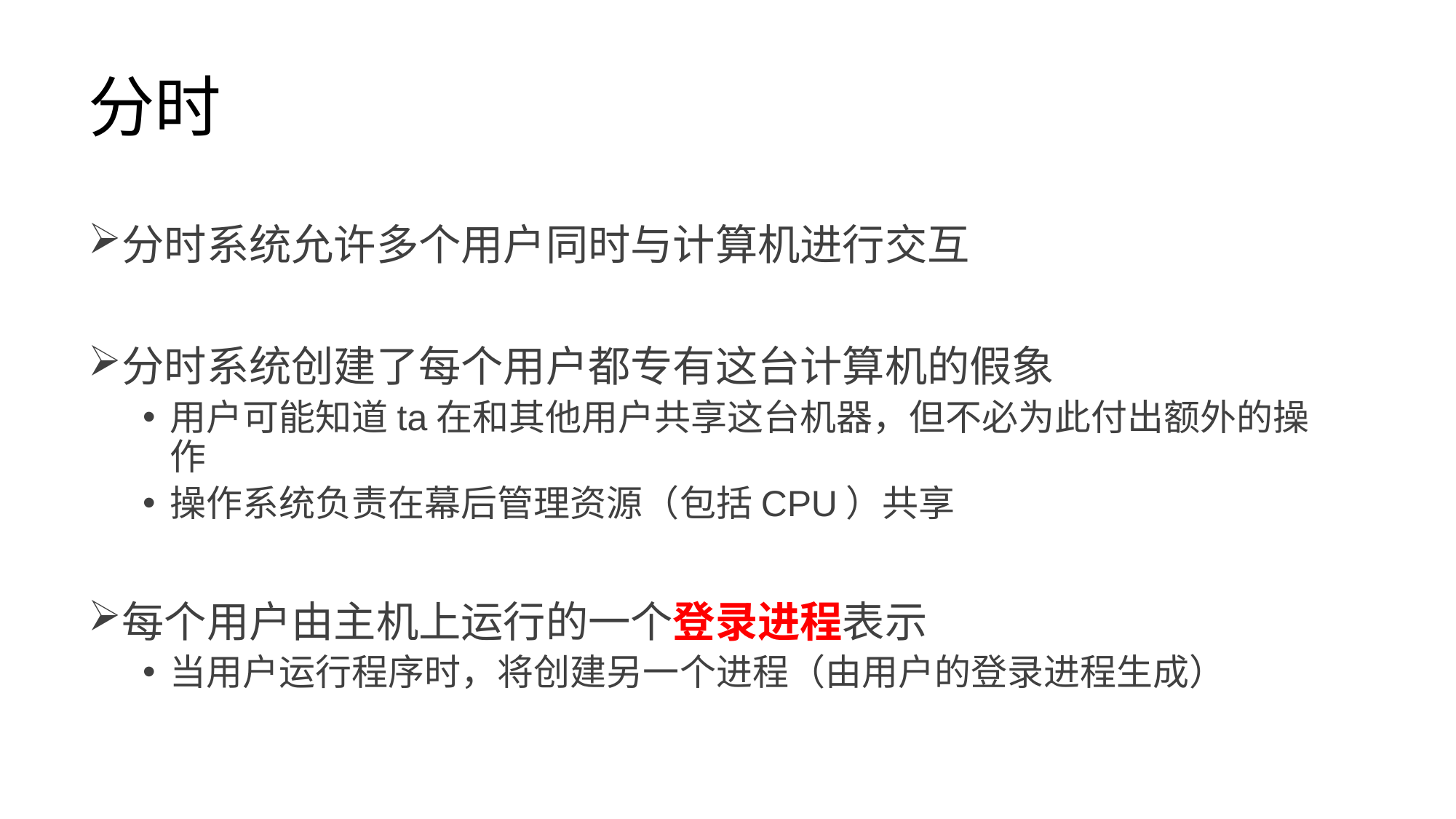

# 分时
分时系统允许多个用户同时与计算机进行交互

分时系统创建了每个用户都专有这台计算机的假象
用户可能知道ta在和其他用户共享这台机器，但不必为此付出额外的操作
操作系统负责在幕后管理资源（包括CPU）共享

每个用户由主机上运行的一个登录进程表示
当用户运行程序时，将创建另一个进程（由用户的登录进程生成）